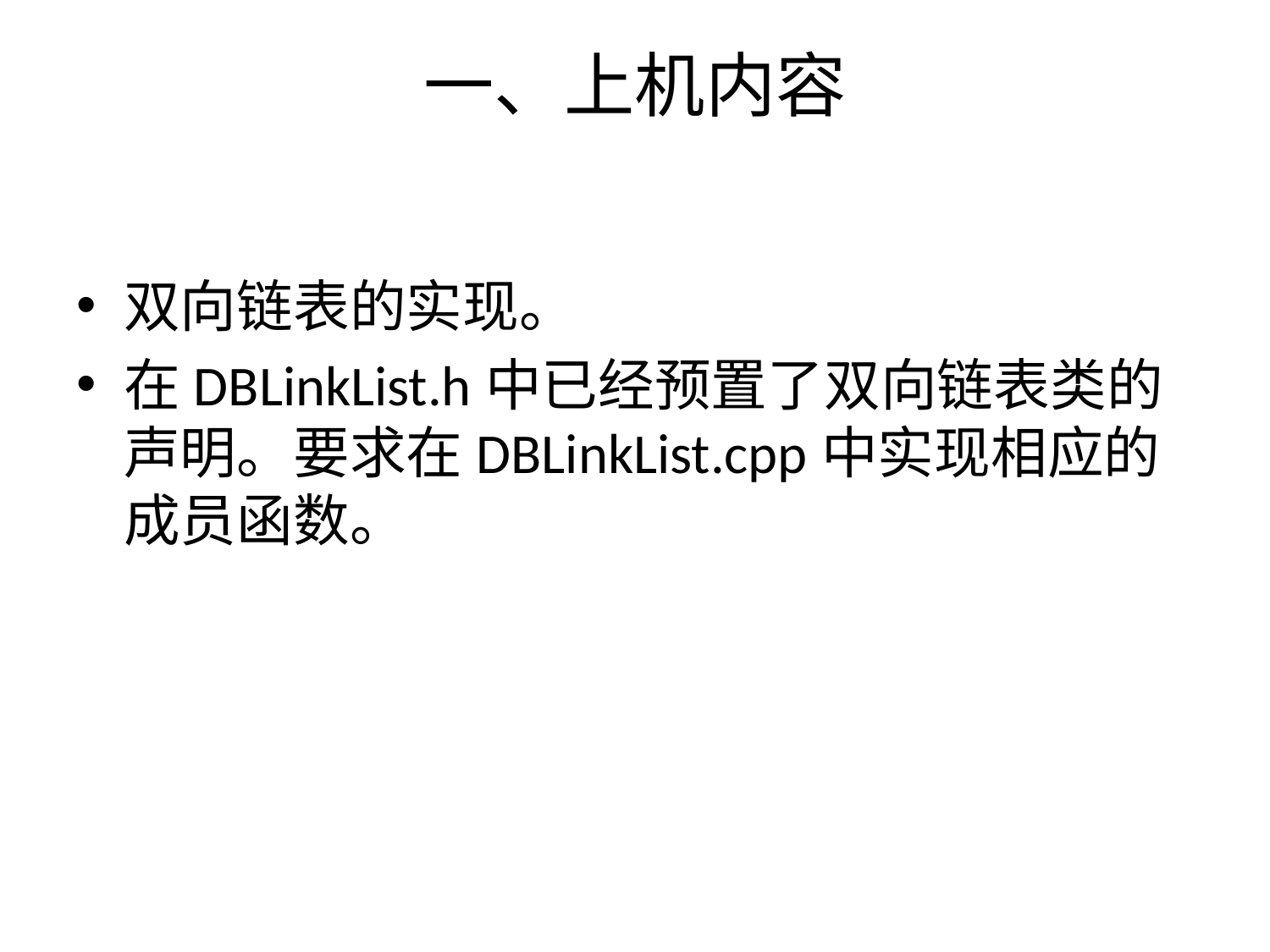

一、上机内容

双向链表的实现。
在DBLinkList.h中已经预置了双向链表类的声明。要求在DBLinkList.cpp中实现相应的成员函数。